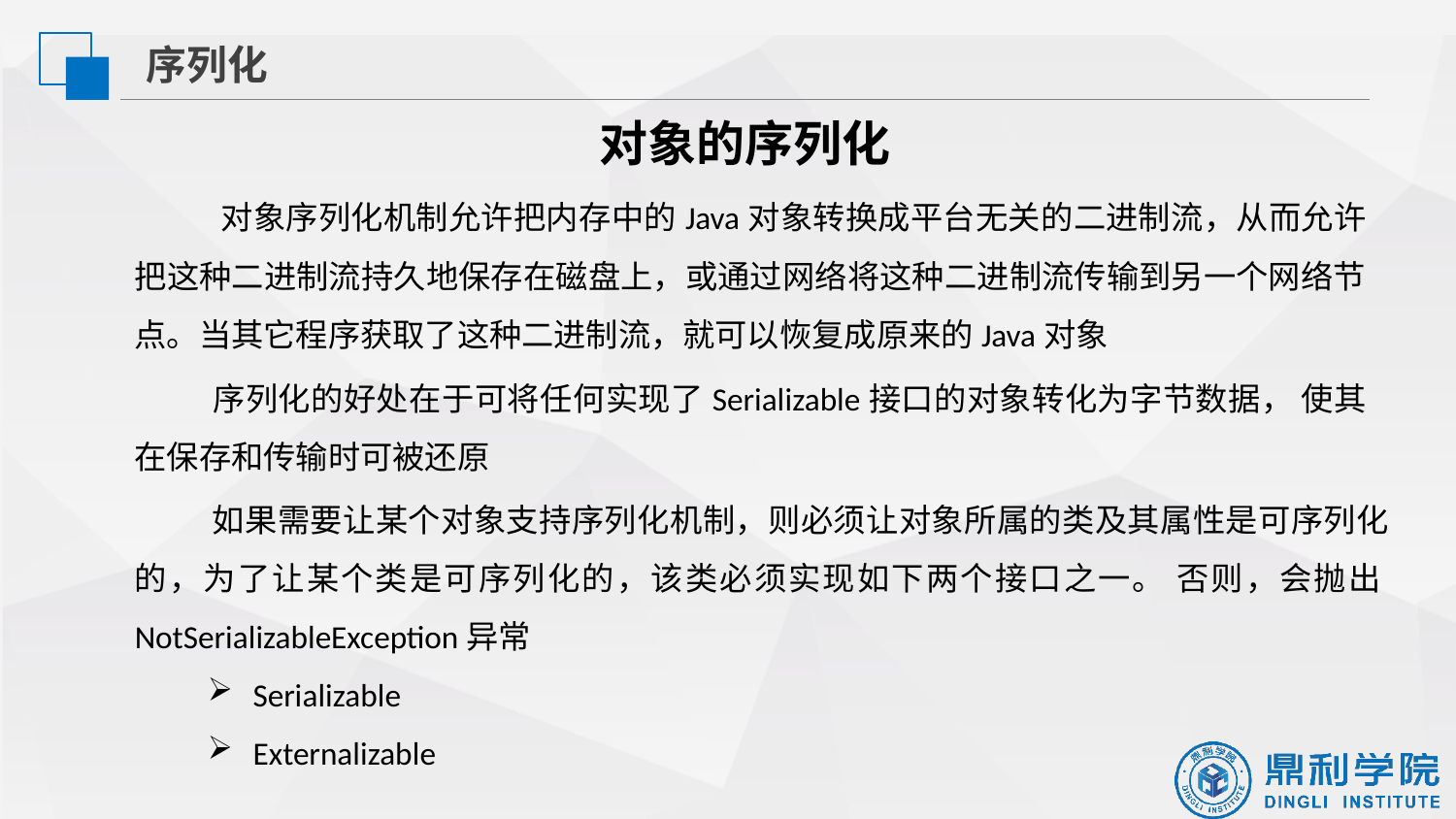

序列化
对象的序列化
         对象序列化机制允许把内存中的Java对象转换成平台无关的二进制流，从而允许把这种二进制流持久地保存在磁盘上，或通过网络将这种二进制流传输到另一个网络节点。当其它程序获取了这种二进制流，就可以恢复成原来的Java对象
         序列化的好处在于可将任何实现了Serializable接口的对象转化为字节数据， 使其在保存和传输时可被还原
         如果需要让某个对象支持序列化机制，则必须让对象所属的类及其属性是可序列化的，为了让某个类是可序列化的，该类必须实现如下两个接口之一。 否则，会抛出NotSerializableException异常
Serializable
Externalizable